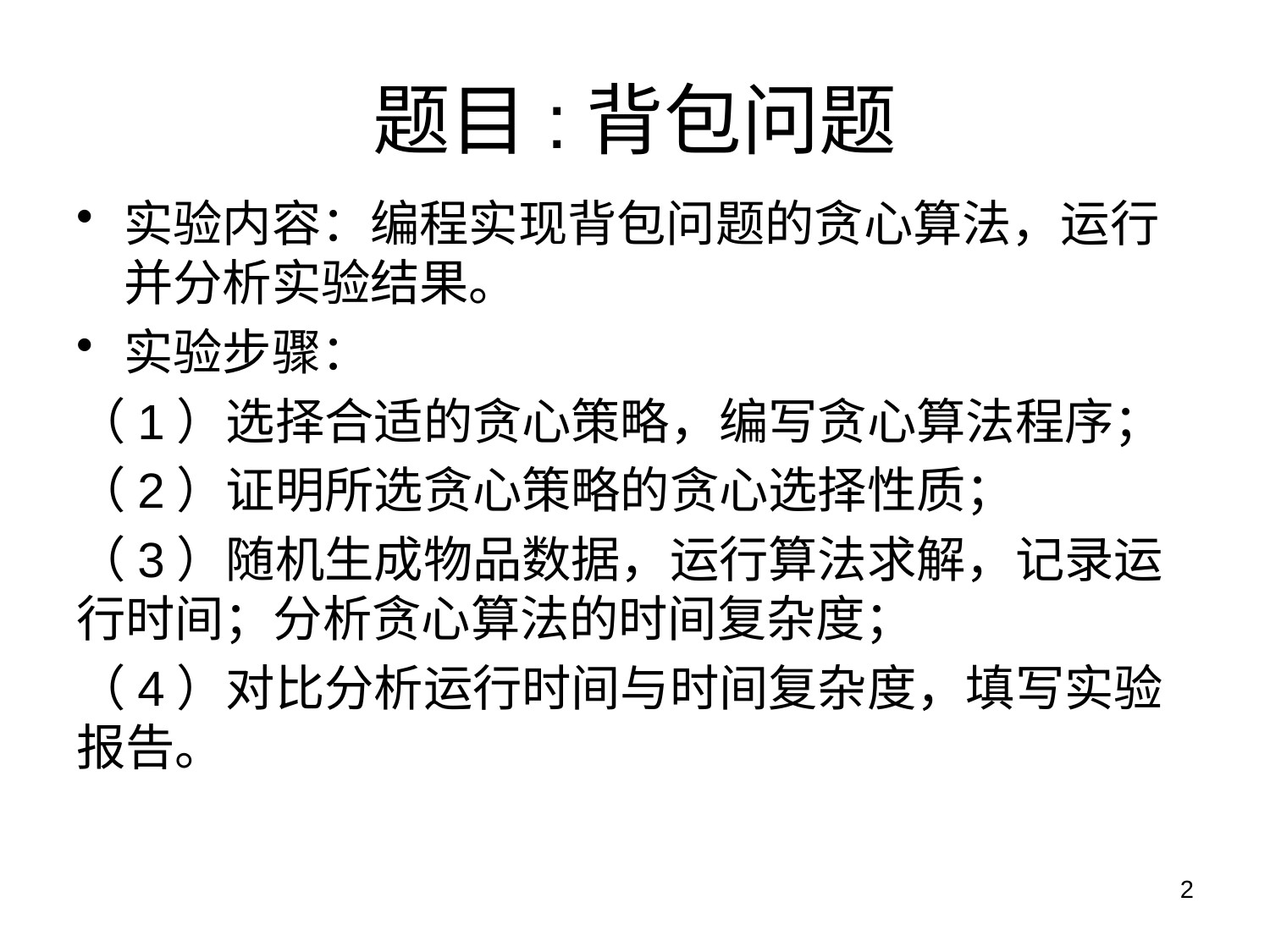

# 题目:背包问题
实验内容：编程实现背包问题的贪心算法，运行并分析实验结果。
实验步骤：
（1）选择合适的贪心策略，编写贪心算法程序；
（2）证明所选贪心策略的贪心选择性质；
（3）随机生成物品数据，运行算法求解，记录运行时间；分析贪心算法的时间复杂度；
（4）对比分析运行时间与时间复杂度，填写实验报告。
2